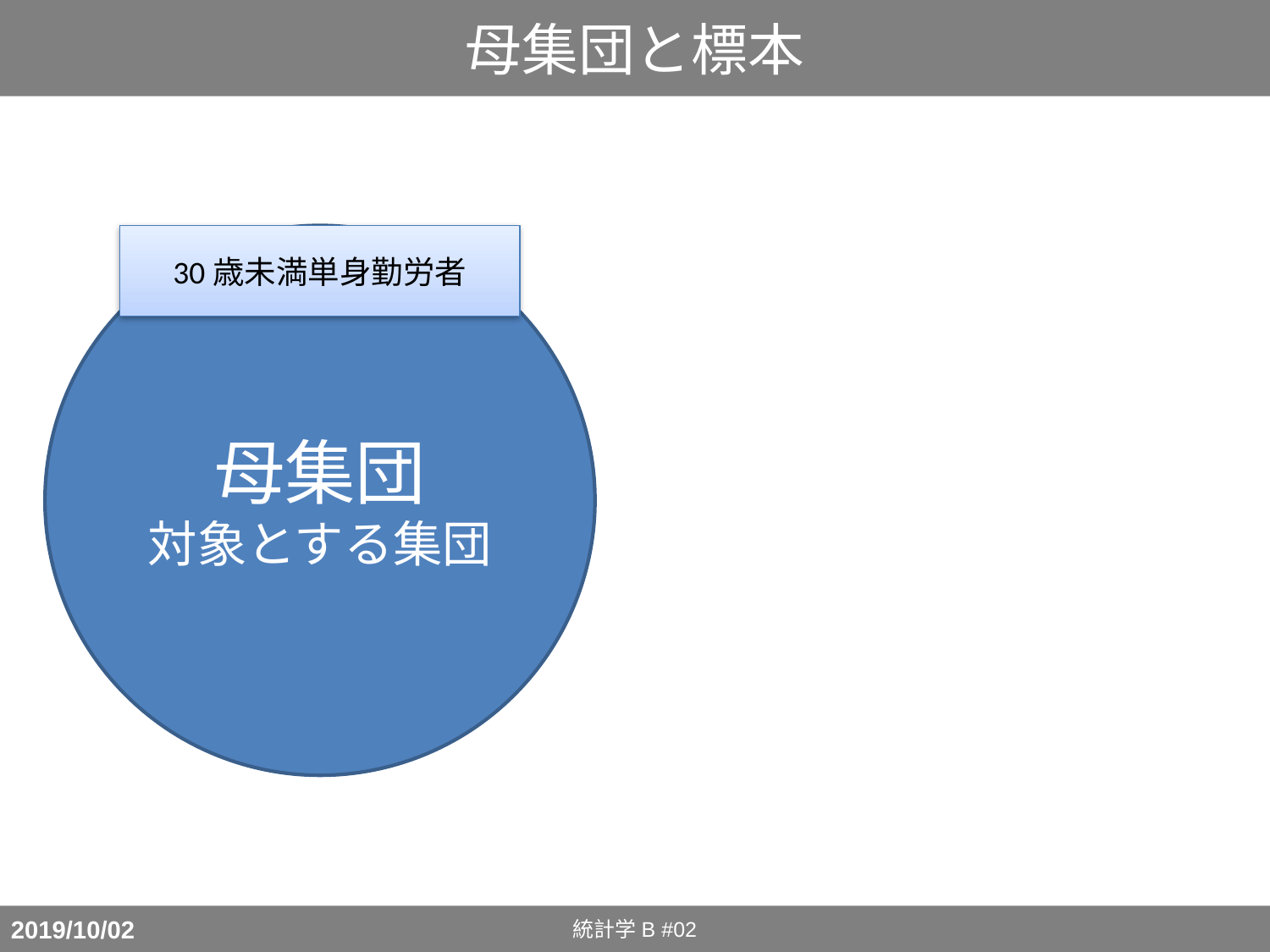

# 母集団と標本
母集団
対象とする集団
30歳未満単身勤労者
統計学B #02
2019/10/02